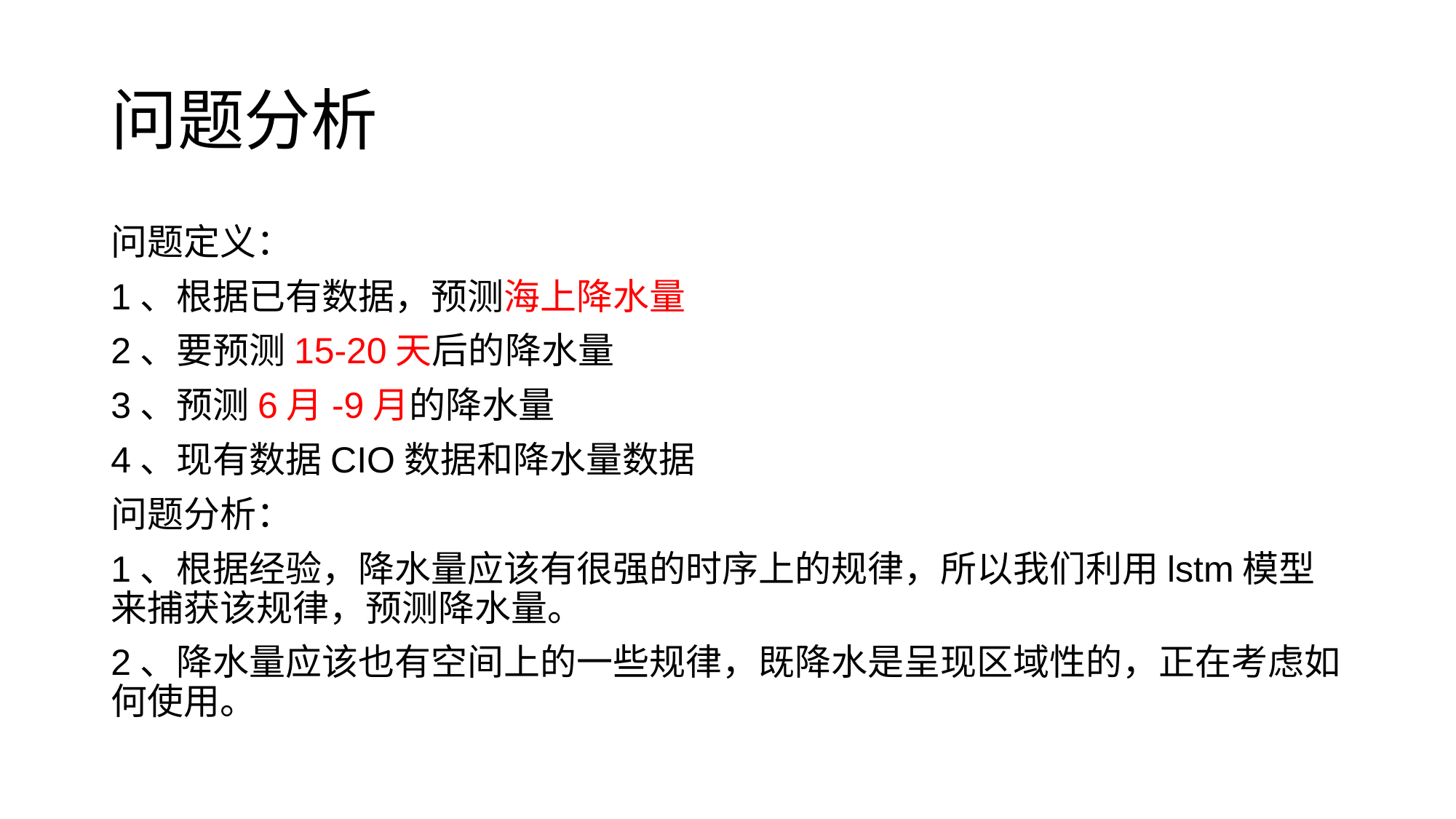

# 问题分析
问题定义：
1、根据已有数据，预测海上降水量
2、要预测15-20天后的降水量
3、预测6月-9月的降水量
4、现有数据CIO数据和降水量数据
问题分析：
1、根据经验，降水量应该有很强的时序上的规律，所以我们利用lstm模型来捕获该规律，预测降水量。
2、降水量应该也有空间上的一些规律，既降水是呈现区域性的，正在考虑如何使用。